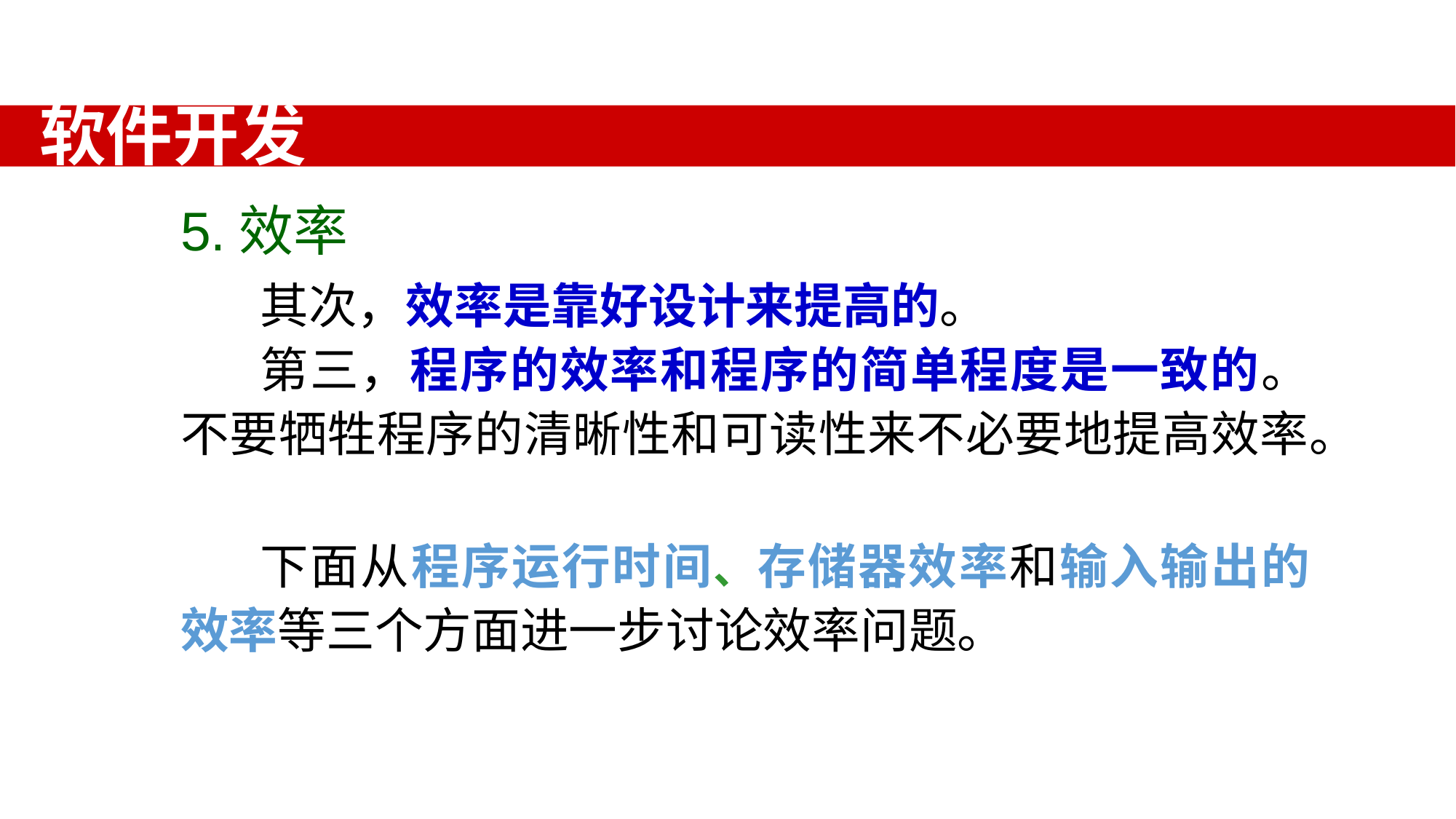

软件开发

5.效率
其次，效率是靠好设计来提高的。
第三，程序的效率和程序的简单程度是一致的。不要牺牲程序的清晰性和可读性来不必要地提高效率。
下面从程序运行时间、存储器效率和输入输出的效率等三个方面进一步讨论效率问题。